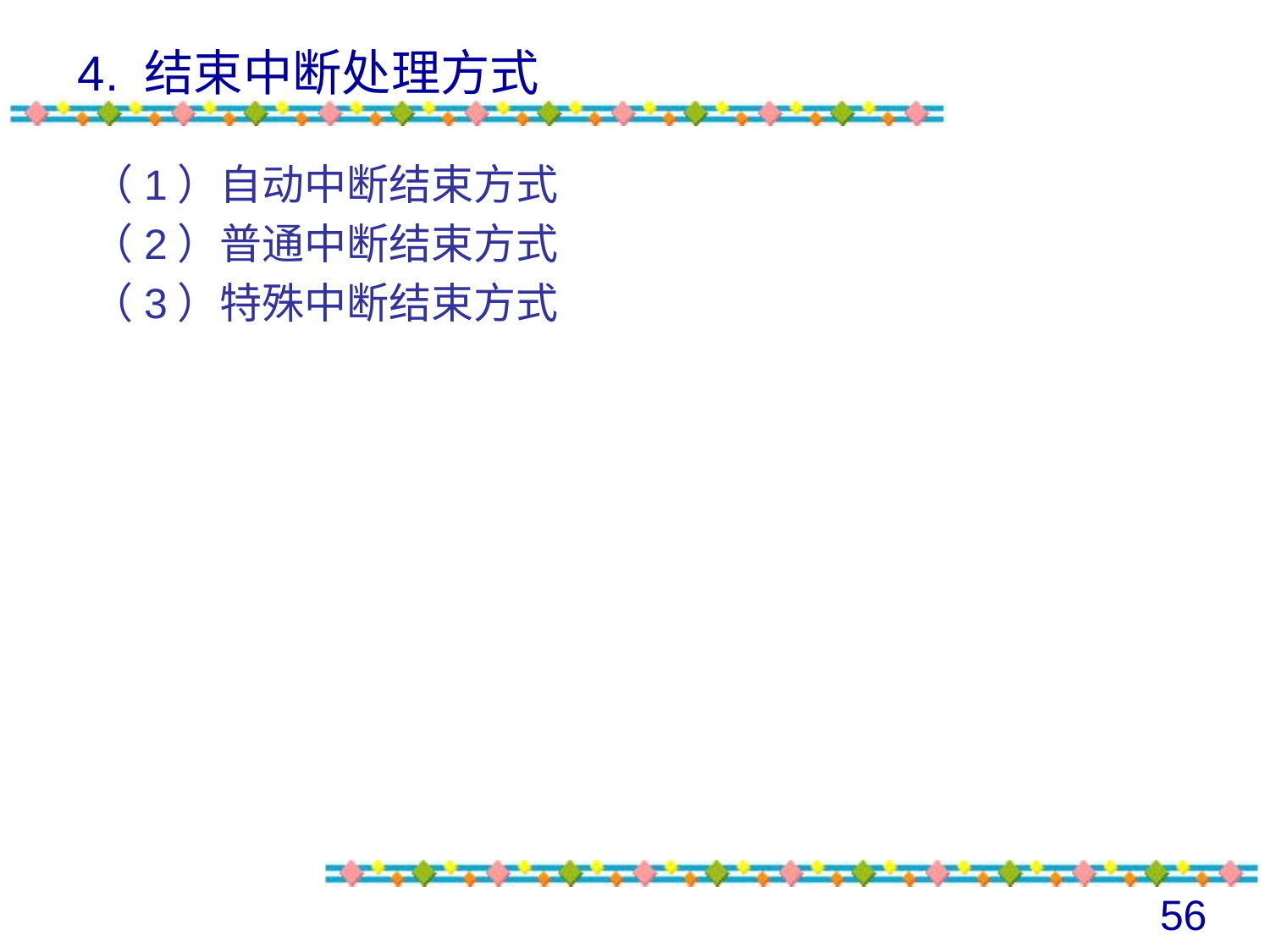

# 4. 结束中断处理方式
（1）自动中断结束方式
（2）普通中断结束方式
（3）特殊中断结束方式